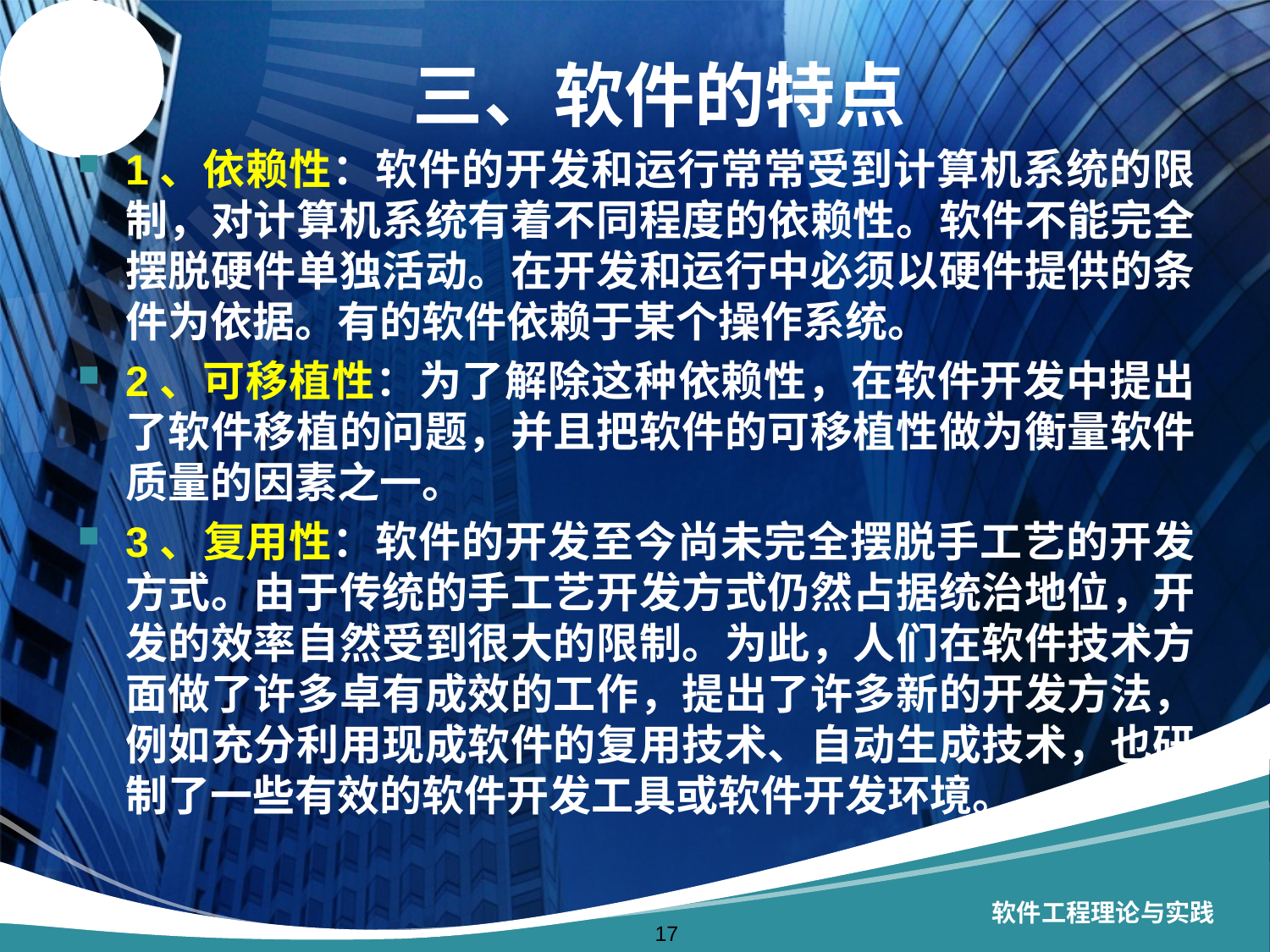

# 三、软件的特点
1、依赖性：软件的开发和运行常常受到计算机系统的限制，对计算机系统有着不同程度的依赖性。软件不能完全摆脱硬件单独活动。在开发和运行中必须以硬件提供的条件为依据。有的软件依赖于某个操作系统。
2、可移植性：为了解除这种依赖性，在软件开发中提出了软件移植的问题，并且把软件的可移植性做为衡量软件质量的因素之一。
3、复用性：软件的开发至今尚未完全摆脱手工艺的开发方式。由于传统的手工艺开发方式仍然占据统治地位，开发的效率自然受到很大的限制。为此，人们在软件技术方面做了许多卓有成效的工作，提出了许多新的开发方法，例如充分利用现成软件的复用技术、自动生成技术，也研制了一些有效的软件开发工具或软件开发环境。
软件工程理论与实践
17